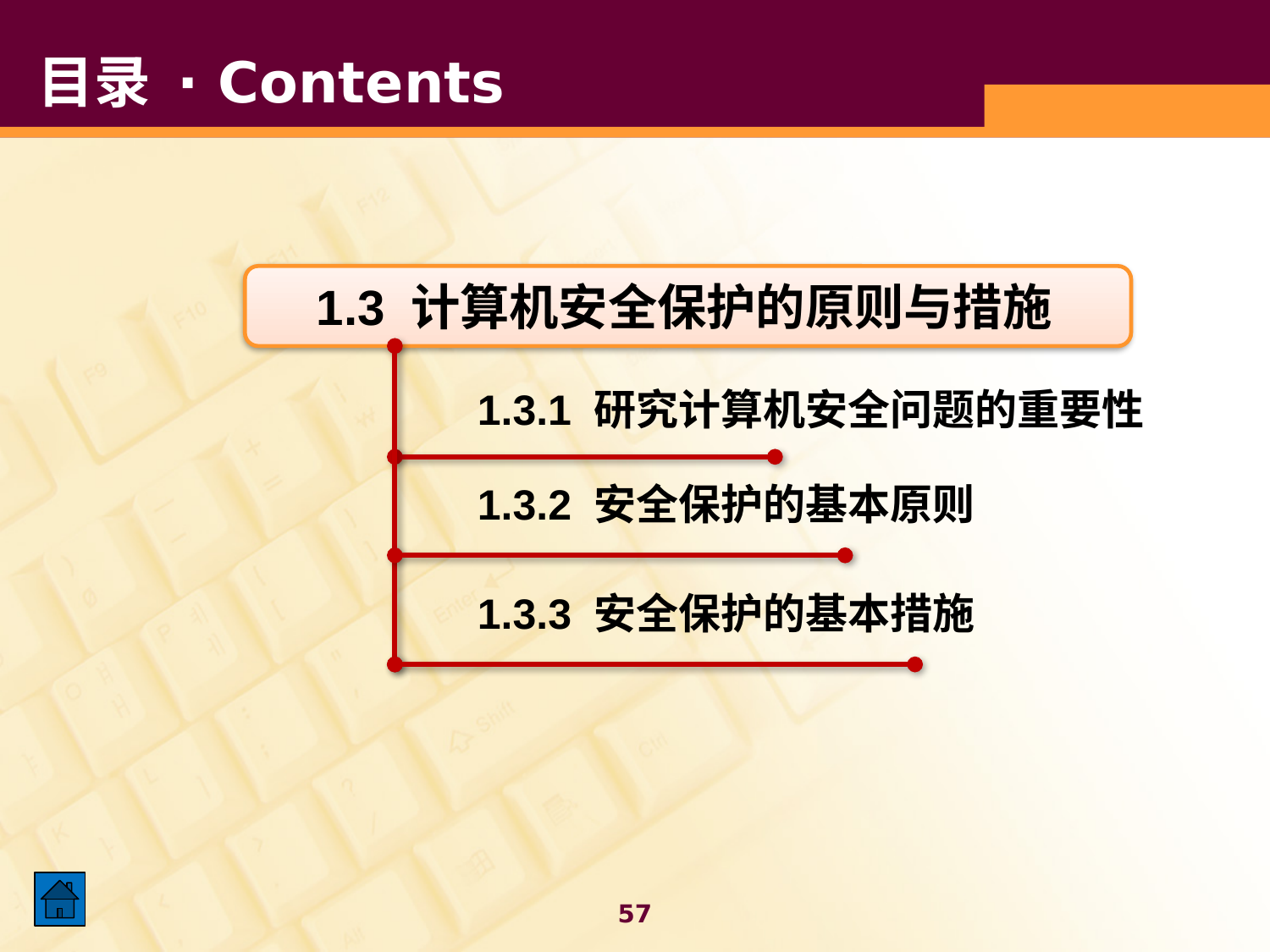

目录 · Contents

    1.3 计算机安全保护的原则与措施
1.3.1 研究计算机安全问题的重要性
1.3.2 安全保护的基本原则
1.3.3 安全保护的基本措施